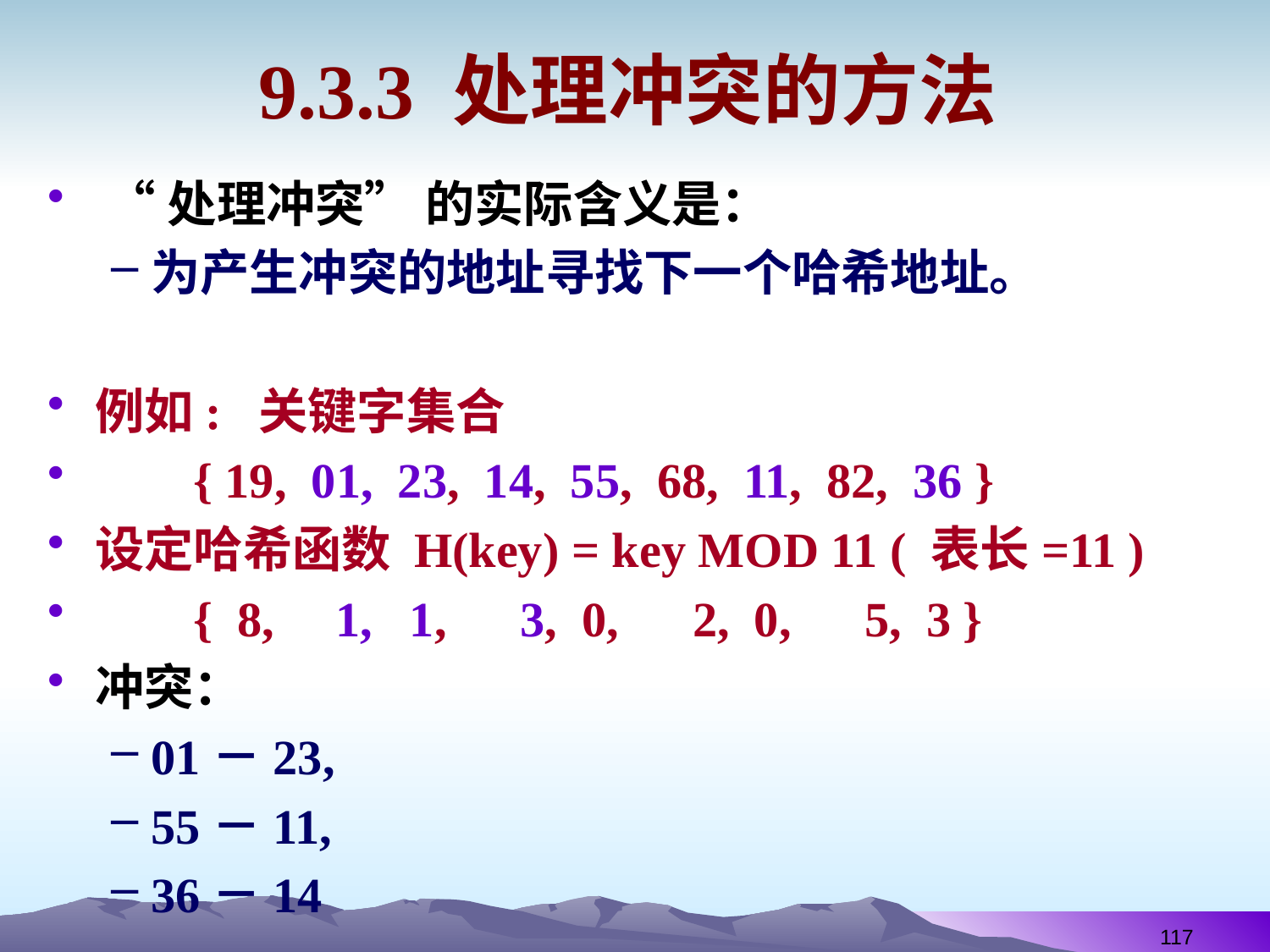

# 9.3.3 处理冲突的方法
 “处理冲突” 的实际含义是：
为产生冲突的地址寻找下一个哈希地址。

例如:  关键字集合
        { 19,  01,  23,  14,  55,  68,  11,  82,  36 }
设定哈希函数 H(key) = key MOD 11 ( 表长=11 )
        {  8,     1,   1,      3,  0,      2,  0,      5,  3 }
冲突：
01－23,
55－11,
36－14
117